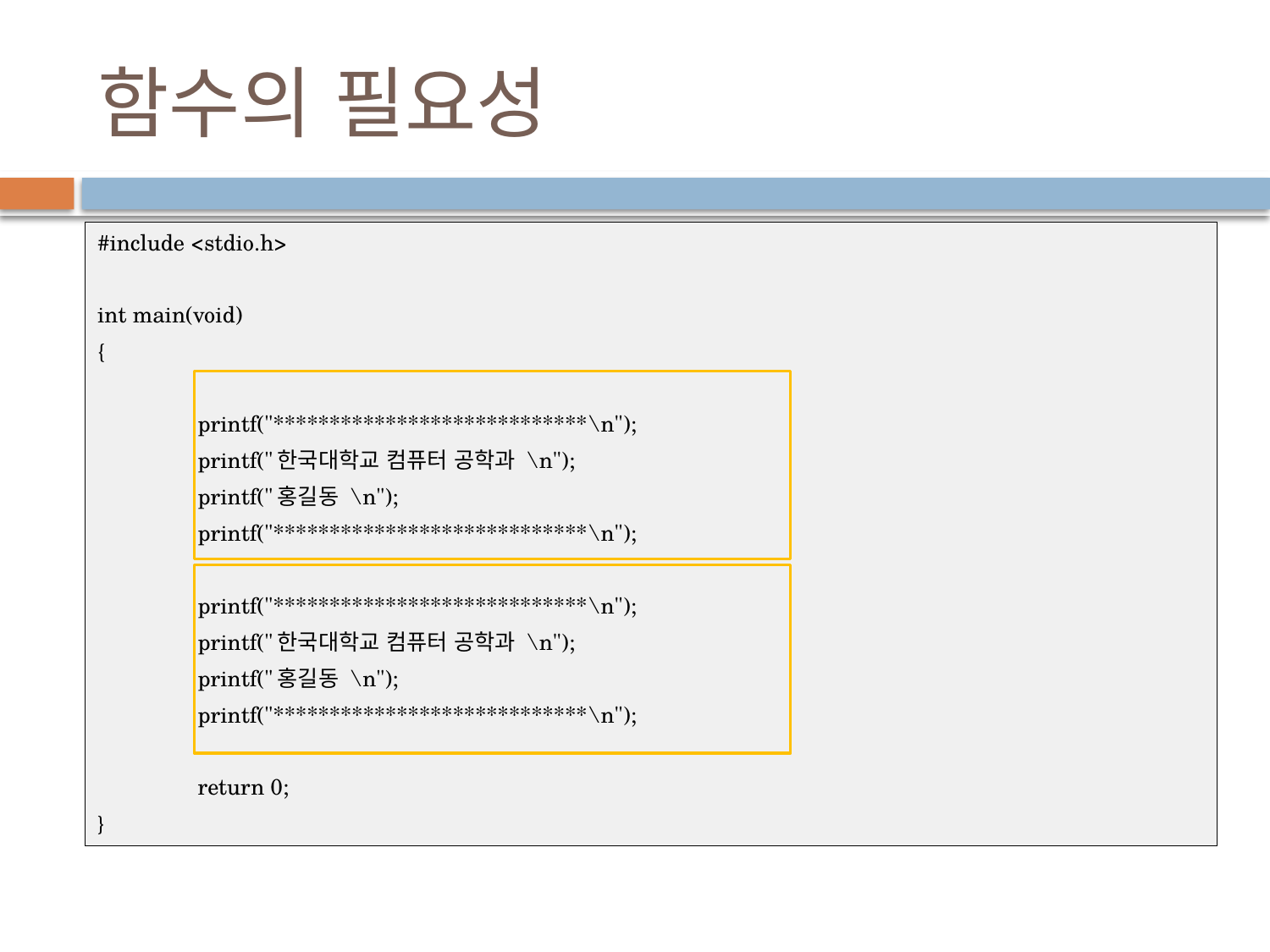

# 함수의 필요성
#include <stdio.h>

int main(void)
{

	printf("****************************\n");
	printf("한국대학교 컴퓨터 공학과 \n");
	printf("홍길동 \n");
	printf("****************************\n");

	printf("****************************\n");
	printf("한국대학교 컴퓨터 공학과 \n");
	printf("홍길동 \n");
	printf("****************************\n");

	return 0;
}